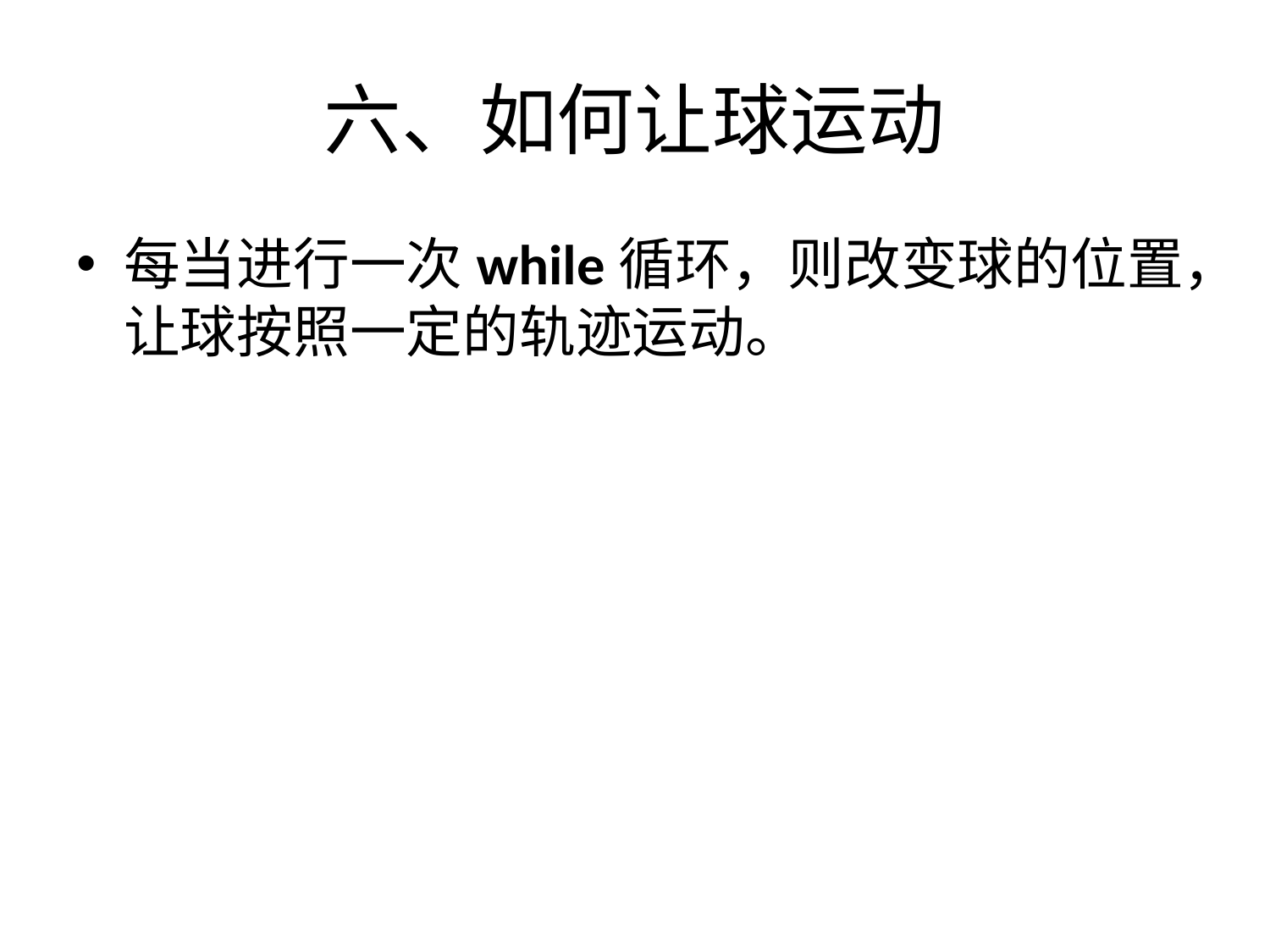

# 六、如何让球运动
每当进行一次while循环，则改变球的位置，让球按照一定的轨迹运动。